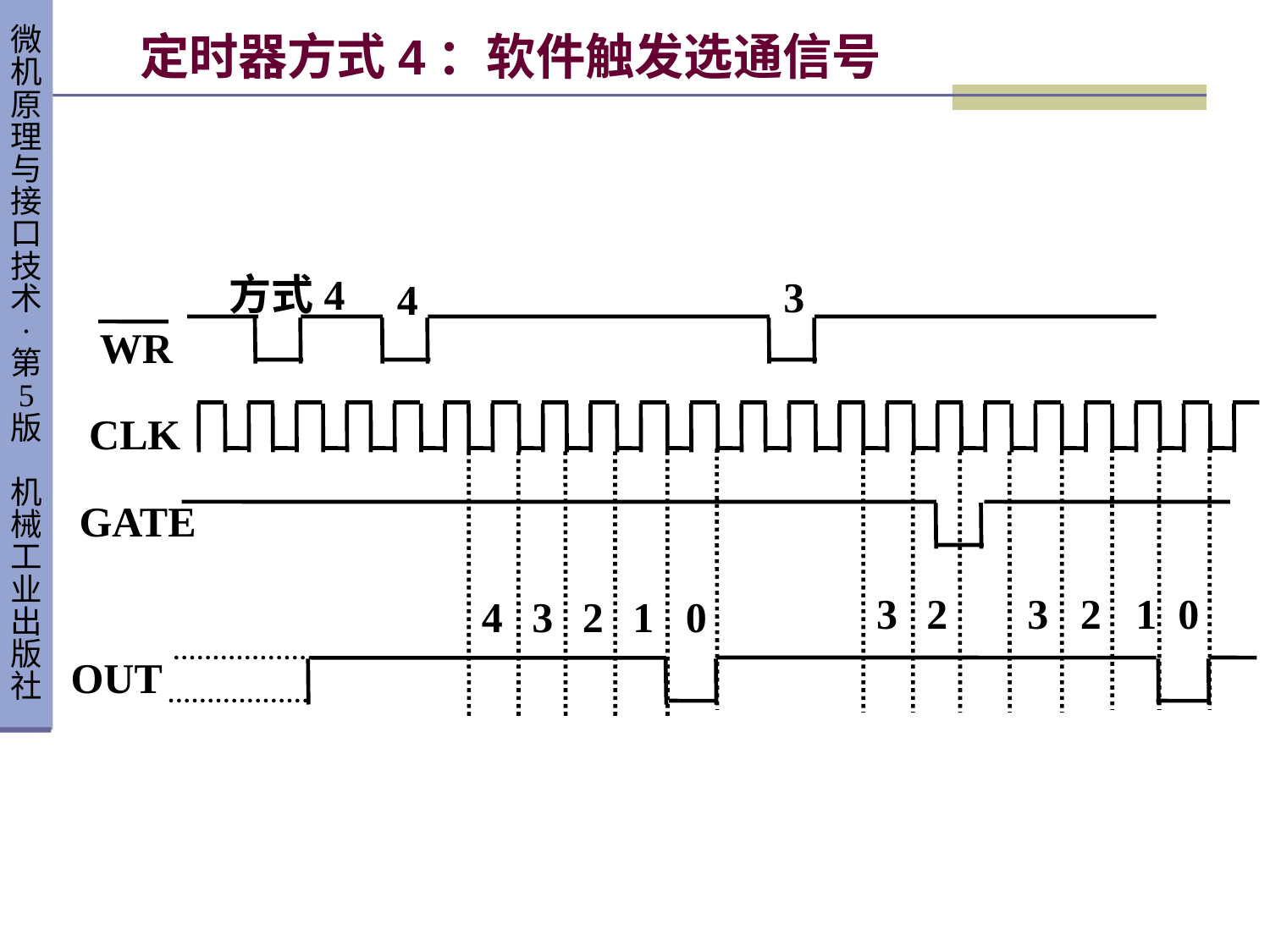

# 定时器方式4：软件触发选通信号
方式4
3
4

WR

CLK

GATE

3

2

3
2
1
0
4
3
2
1
0
OUT